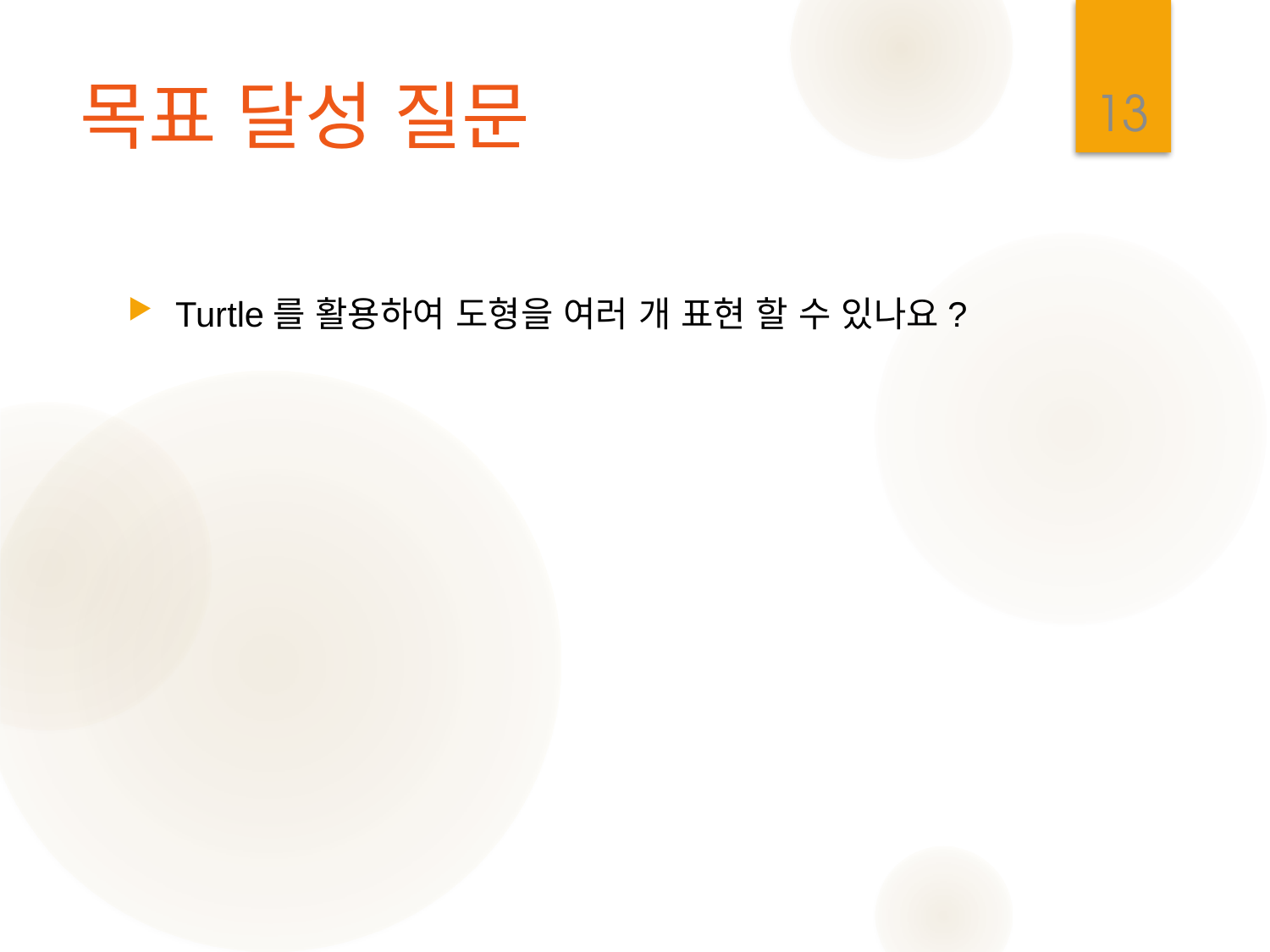

13
# 목표 달성 질문
Turtle를 활용하여 도형을 여러 개 표현 할 수 있나요?